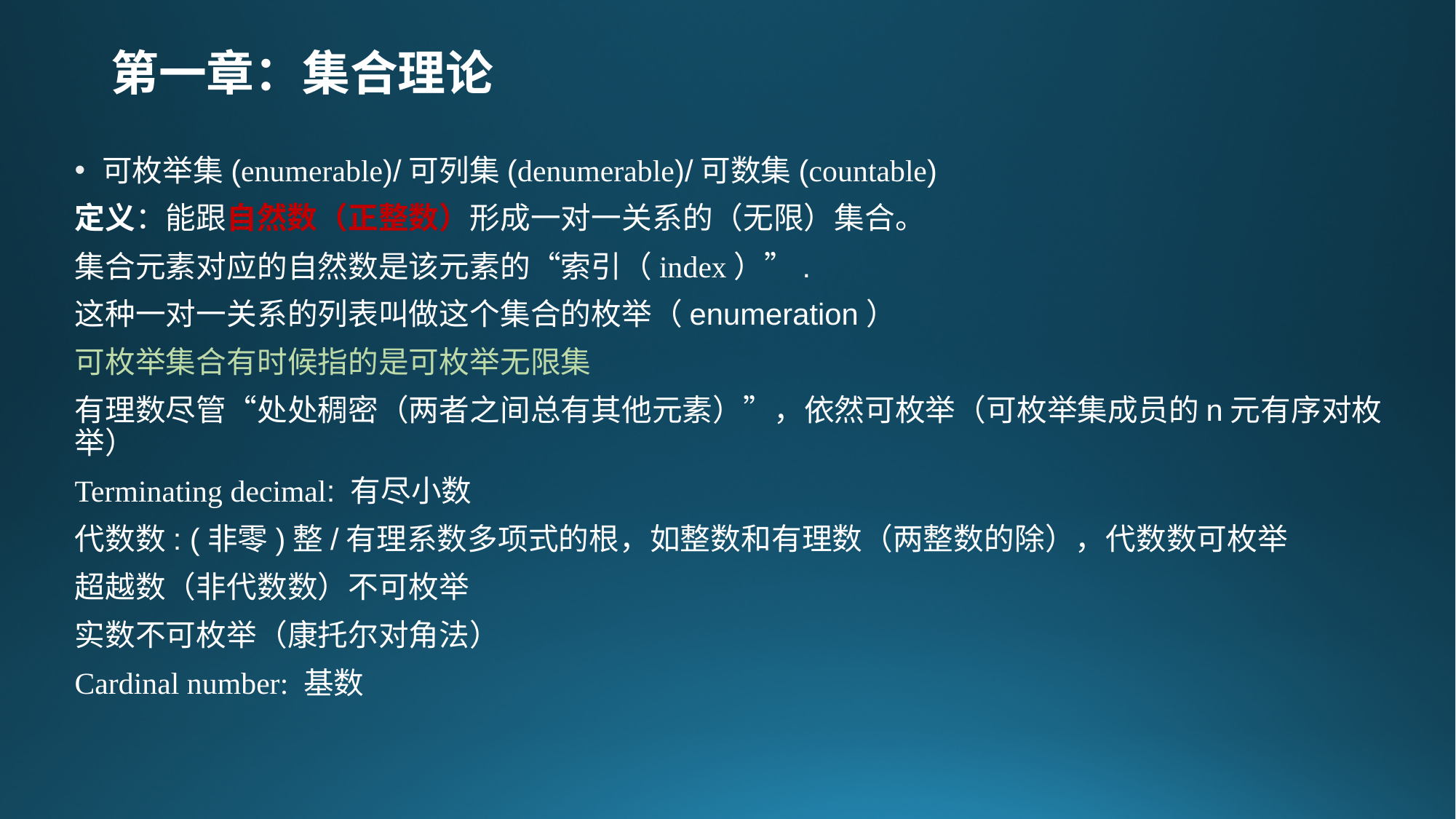

# 第一章：集合理论
可枚举集(enumerable)/可列集(denumerable)/可数集(countable)
定义：能跟自然数（正整数）形成一对一关系的（无限）集合。
集合元素对应的自然数是该元素的“索引（index）”.
这种一对一关系的列表叫做这个集合的枚举（enumeration）
可枚举集合有时候指的是可枚举无限集
有理数尽管“处处稠密（两者之间总有其他元素）”，依然可枚举（可枚举集成员的n元有序对枚举）
Terminating decimal: 有尽小数
代数数: (非零)整/有理系数多项式的根，如整数和有理数（两整数的除），代数数可枚举
超越数（非代数数）不可枚举
实数不可枚举（康托尔对角法）
Cardinal number: 基数